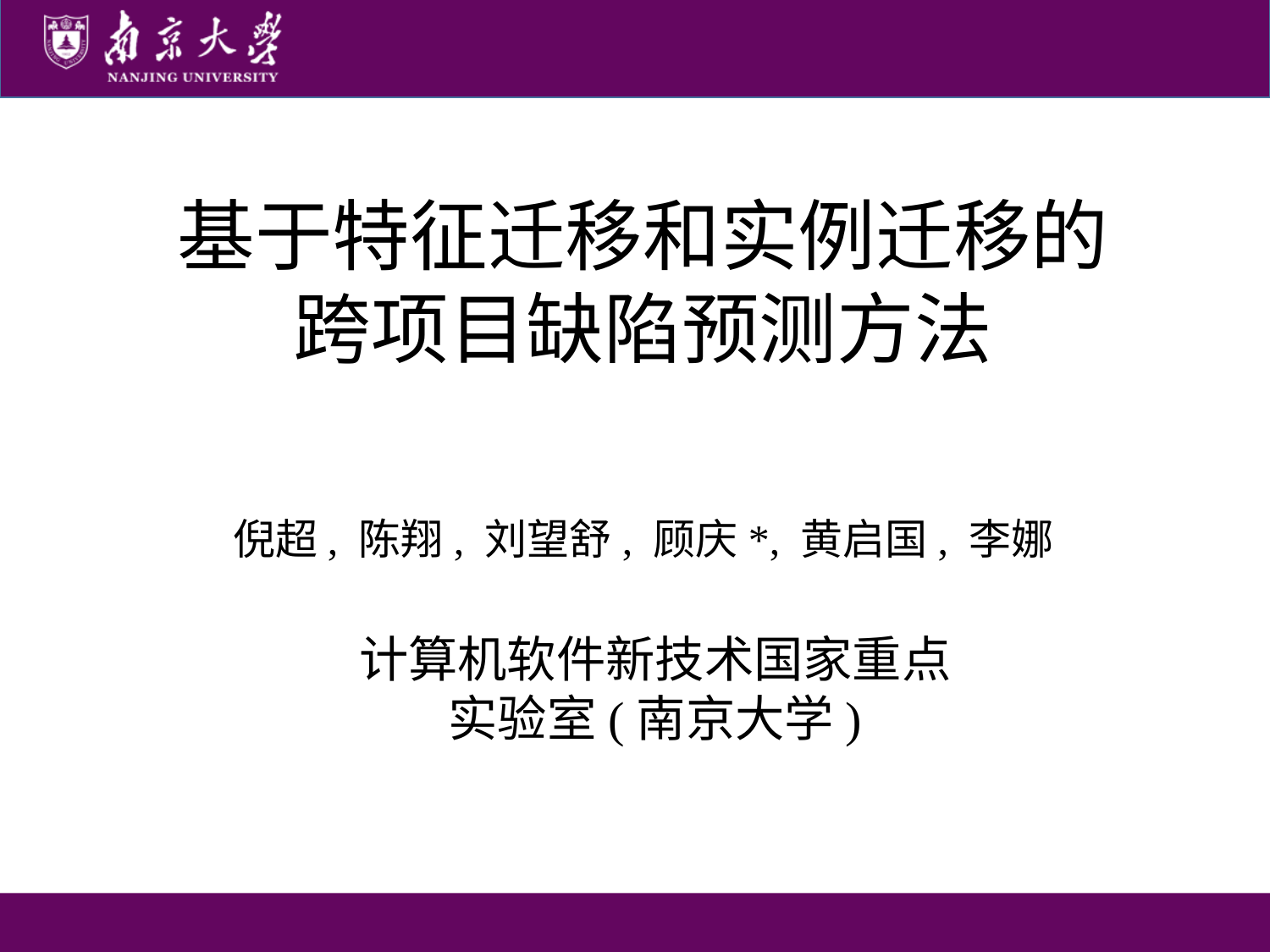

基于特征迁移和实例迁移的
跨项目缺陷预测方法
倪超, 陈翔, 刘望舒, 顾庆*, 黄启国, 李娜
计算机软件新技术国家重点实验室(南京大学)